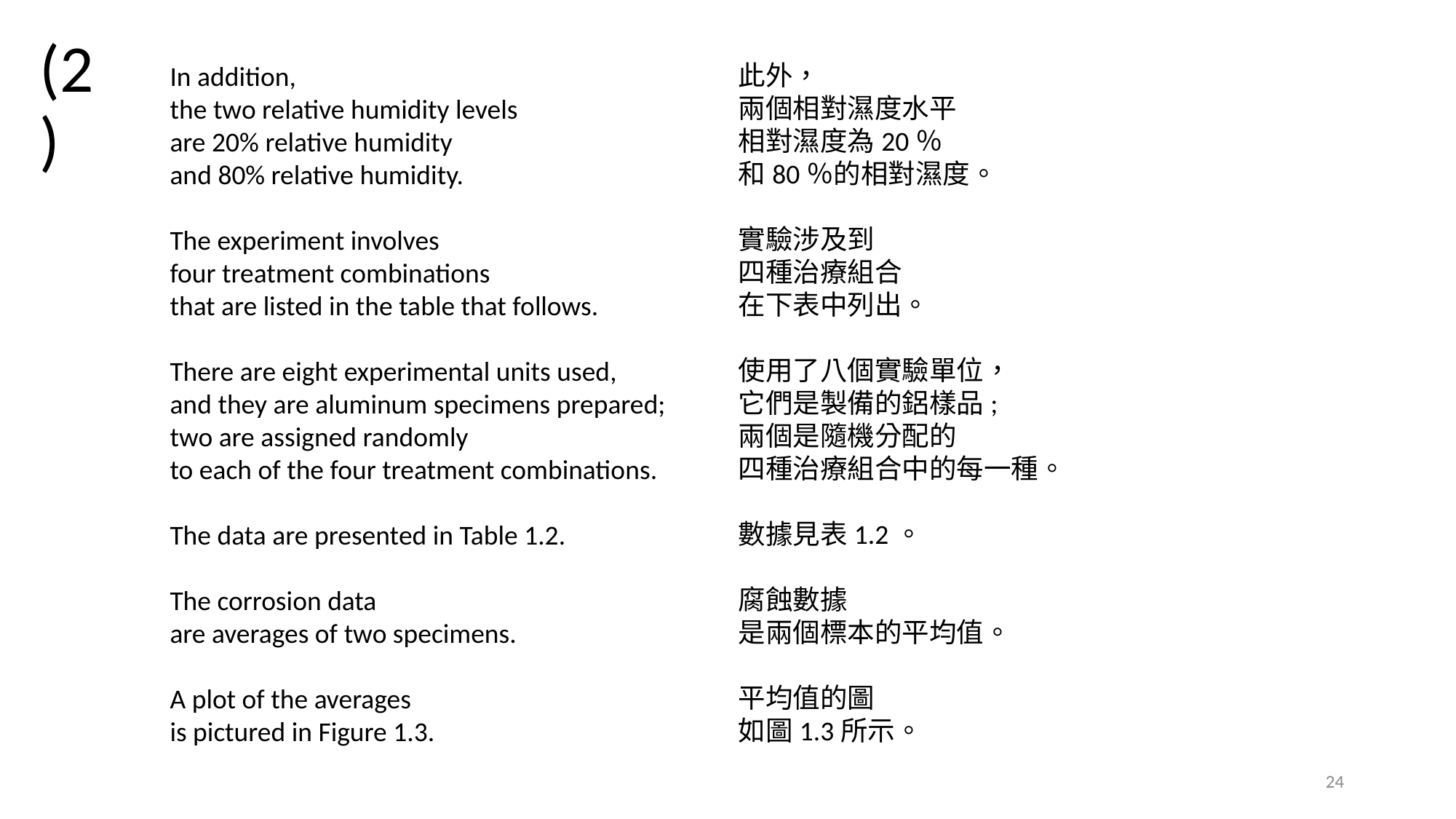

# (2)
此外，
兩個相對濕度水平
相對濕度為20％
和80％的相對濕度。

實驗涉及到
四種治療組合
在下表中列出。

使用了八個實驗單位，
它們是製備的鋁樣品;
兩個是隨機分配的
四種治療組合中的每一種。

數據見表1.2。

腐蝕數據
是兩個標本的平均值。

平均值的圖
如圖1.3所示。
In addition,
the two relative humidity levels
are 20% relative humidity
and 80% relative humidity.

The experiment involves
four treatment combinations
that are listed in the table that follows.

There are eight experimental units used,
and they are aluminum specimens prepared;
two are assigned randomly
to each of the four treatment combinations.

The data are presented in Table 1.2.

The corrosion data
are averages of two specimens.

A plot of the averages
is pictured in Figure 1.3.
24